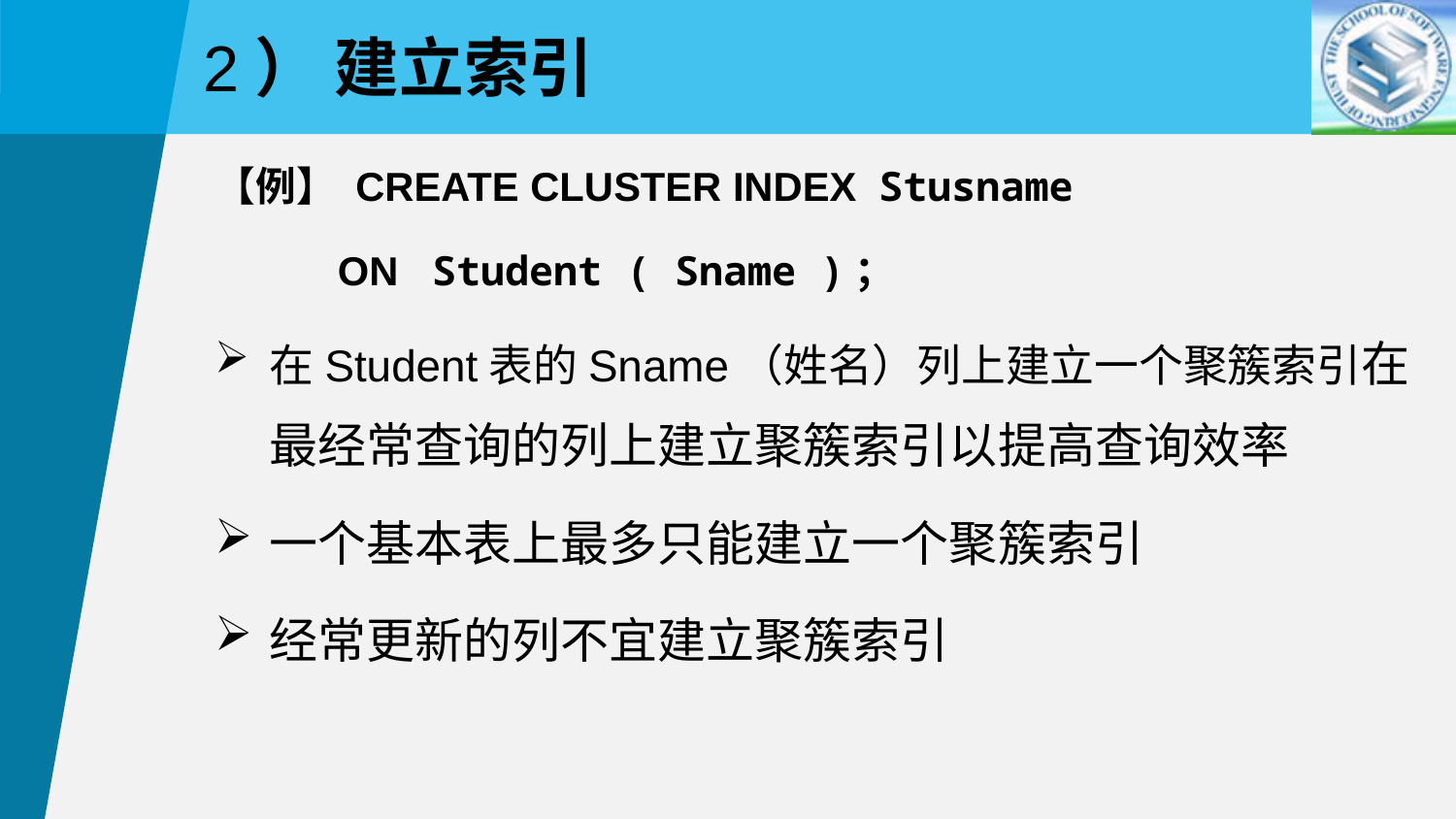

2） 建立索引
【例】 CREATE CLUSTER INDEX  Stusname
           ON   Student ( Sname )；
在Student表的Sname（姓名）列上建立一个聚簇索引在最经常查询的列上建立聚簇索引以提高查询效率
一个基本表上最多只能建立一个聚簇索引
经常更新的列不宜建立聚簇索引